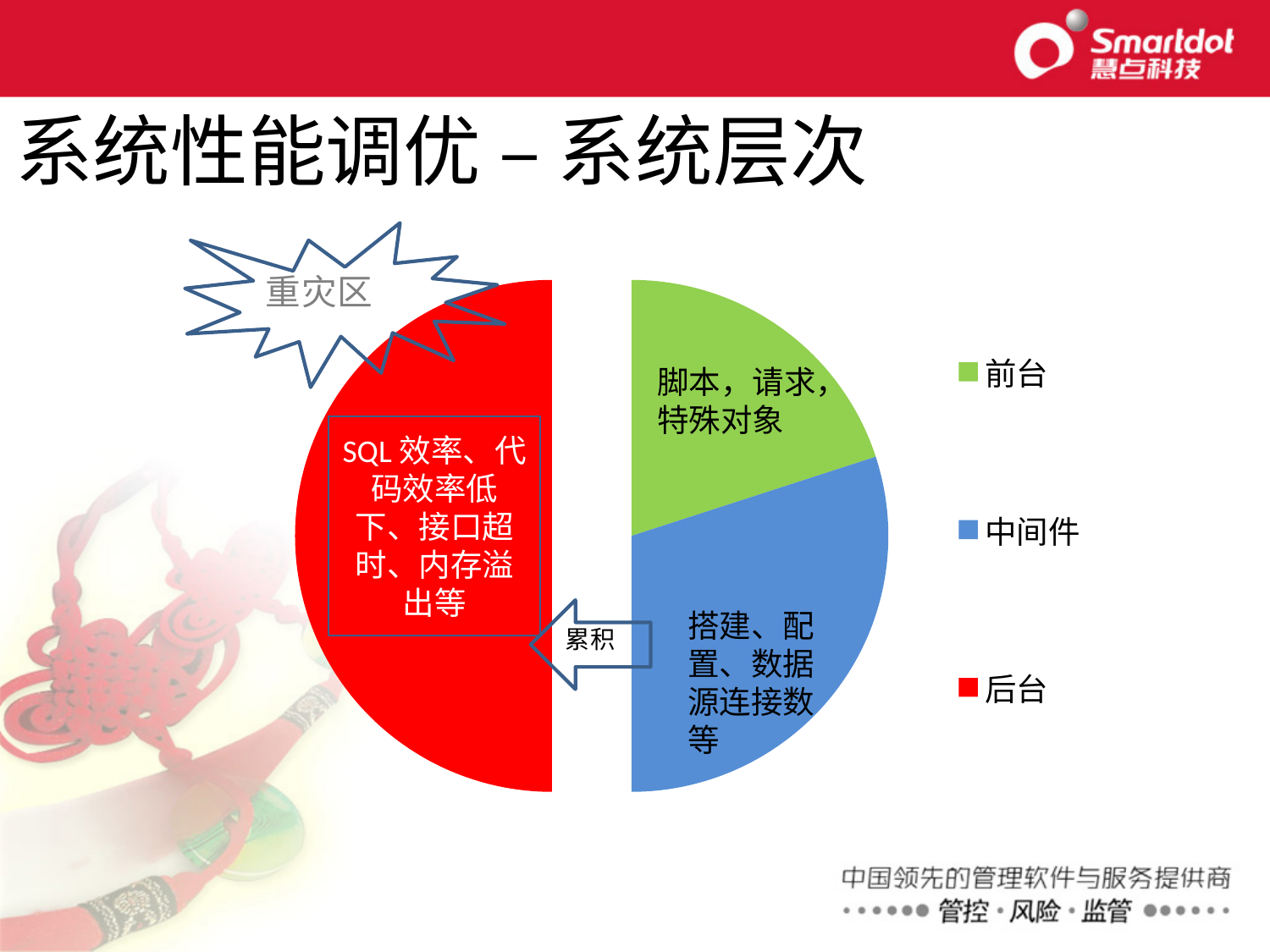

系统性能调优 – 系统层次

### Chart

| Category | 平均占比 |
|---|---|
| 前台 | 20.0 |
| 中间件 | 30.0 |
| 后台 | 50.0 |
脚本，请求，特殊对象
SQL效率、代码效率低下、接口超时、内存溢出等
搭建、配置、数据源连接数等